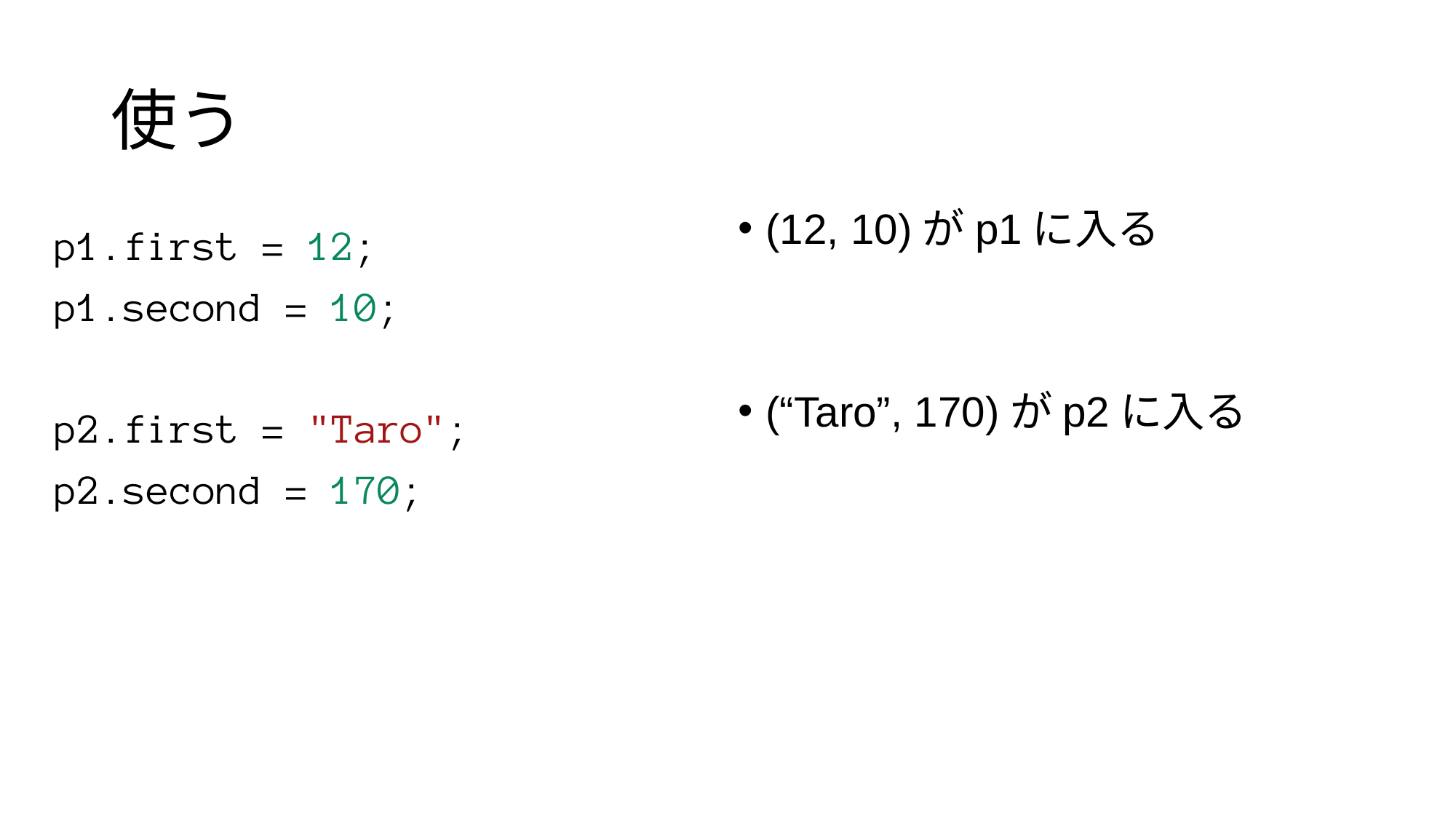

# 使う
(12, 10)がp1に入る

(“Taro”, 170)がp2に入る

p1.first = 12;
p1.second = 10;

p2.first = "Taro";
p2.second = 170;